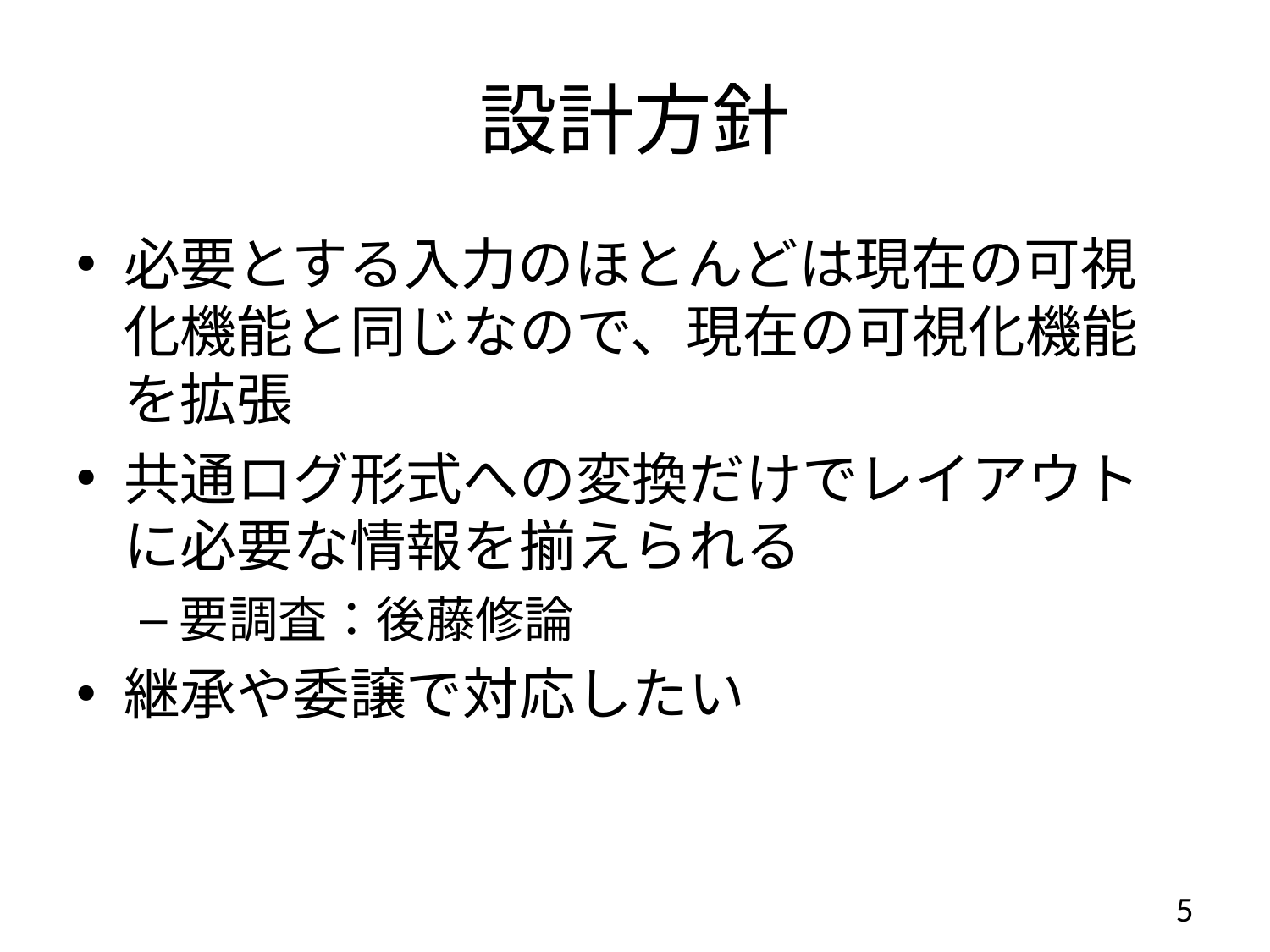

# 設計方針
必要とする入力のほとんどは現在の可視化機能と同じなので、現在の可視化機能を拡張
共通ログ形式への変換だけでレイアウトに必要な情報を揃えられる
要調査：後藤修論
継承や委譲で対応したい
5